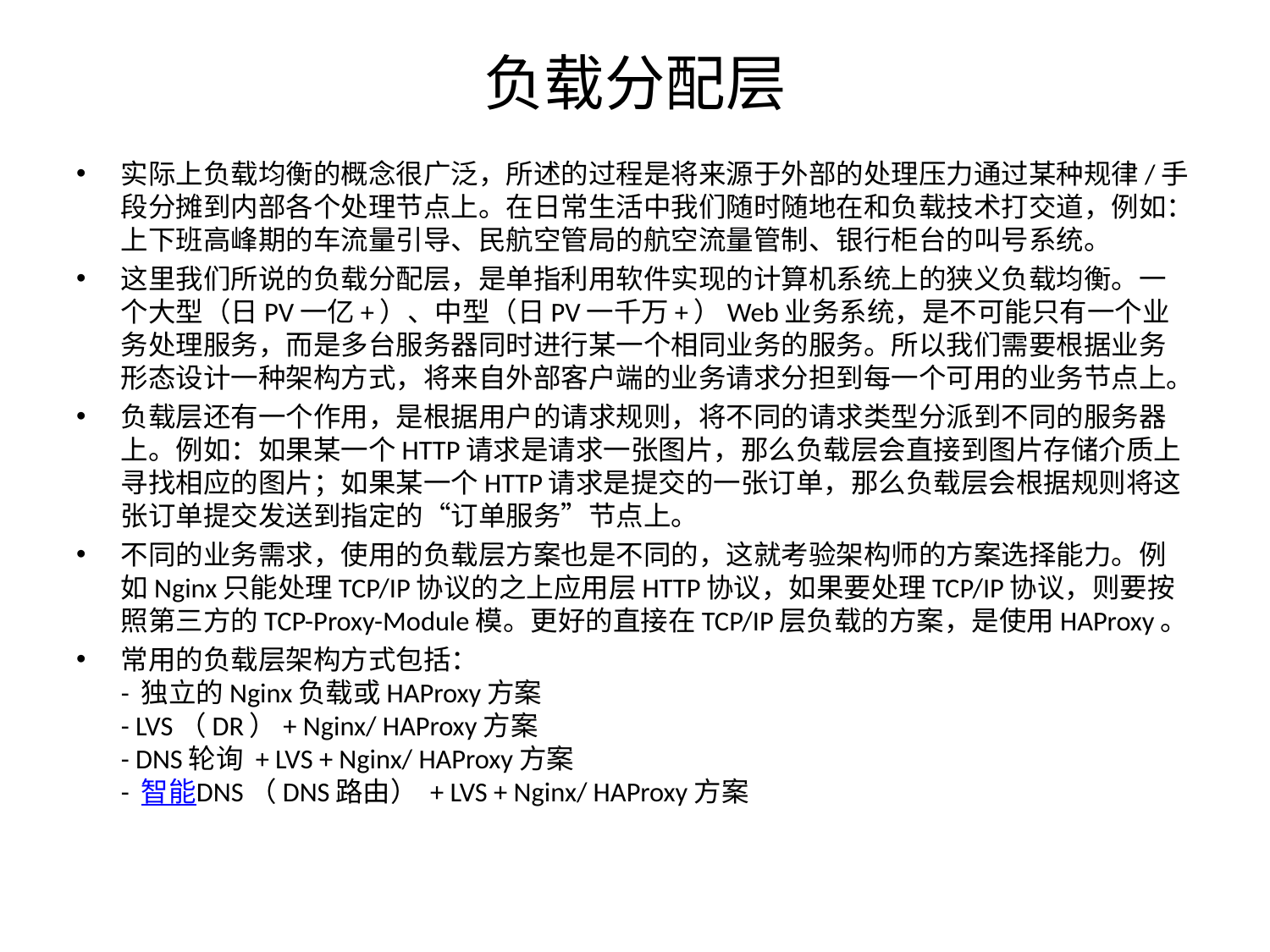

# 负载分配层
实际上负载均衡的概念很广泛，所述的过程是将来源于外部的处理压力通过某种规律/手段分摊到内部各个处理节点上。在日常生活中我们随时随地在和负载技术打交道，例如：上下班高峰期的车流量引导、民航空管局的航空流量管制、银行柜台的叫号系统。
这里我们所说的负载分配层，是单指利用软件实现的计算机系统上的狭义负载均衡。一个大型（日PV一亿+）、中型（日PV一千万+）Web业务系统，是不可能只有一个业务处理服务，而是多台服务器同时进行某一个相同业务的服务。所以我们需要根据业务形态设计一种架构方式，将来自外部客户端的业务请求分担到每一个可用的业务节点上。
负载层还有一个作用，是根据用户的请求规则，将不同的请求类型分派到不同的服务器上。例如：如果某一个HTTP请求是请求一张图片，那么负载层会直接到图片存储介质上寻找相应的图片；如果某一个HTTP请求是提交的一张订单，那么负载层会根据规则将这张订单提交发送到指定的“订单服务”节点上。
不同的业务需求，使用的负载层方案也是不同的，这就考验架构师的方案选择能力。例如Nginx只能处理TCP/IP协议的之上应用层HTTP协议，如果要处理TCP/IP协议，则要按照第三方的TCP-Proxy-Module模。更好的直接在TCP/IP层负载的方案，是使用HAProxy。
常用的负载层架构方式包括： 
- 独立的Nginx负载或HAProxy方案 
- LVS（DR）+ Nginx/ HAProxy方案 
- DNS轮询 + LVS + Nginx/ HAProxy方案 
- 智能DNS（DNS路由） + LVS + Nginx/ HAProxy方案